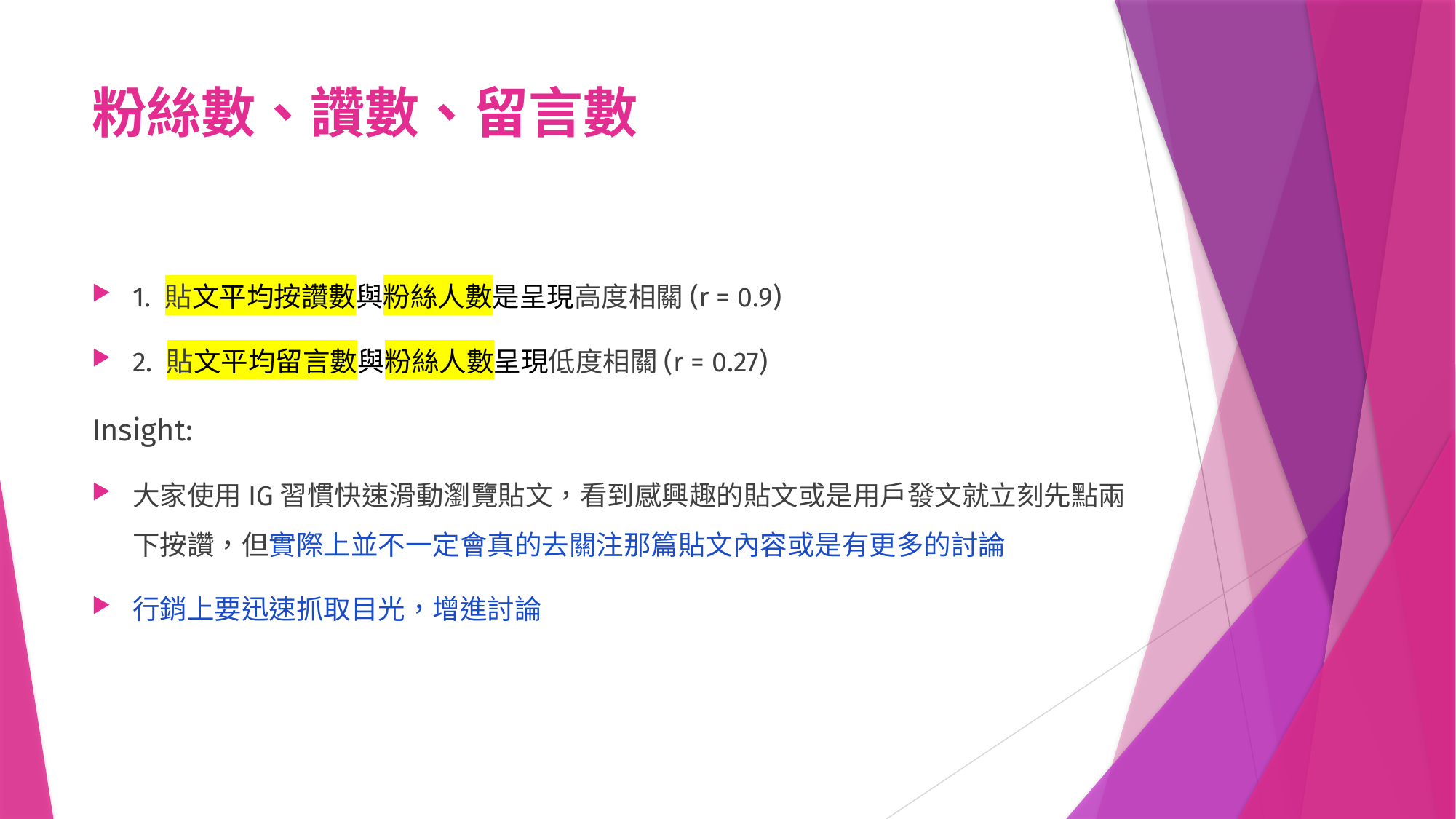

# 粉絲數、讚數、留言數
1. 貼文平均按讚數與粉絲人數是呈現高度相關(r = 0.9)
2. 貼文平均留言數與粉絲人數呈現低度相關(r = 0.27)
Insight:
大家使用IG習慣快速滑動瀏覽貼文，看到感興趣的貼文或是用戶發文就立刻先點兩下按讚，但實際上並不一定會真的去關注那篇貼文內容或是有更多的討論
行銷上要迅速抓取目光，增進討論